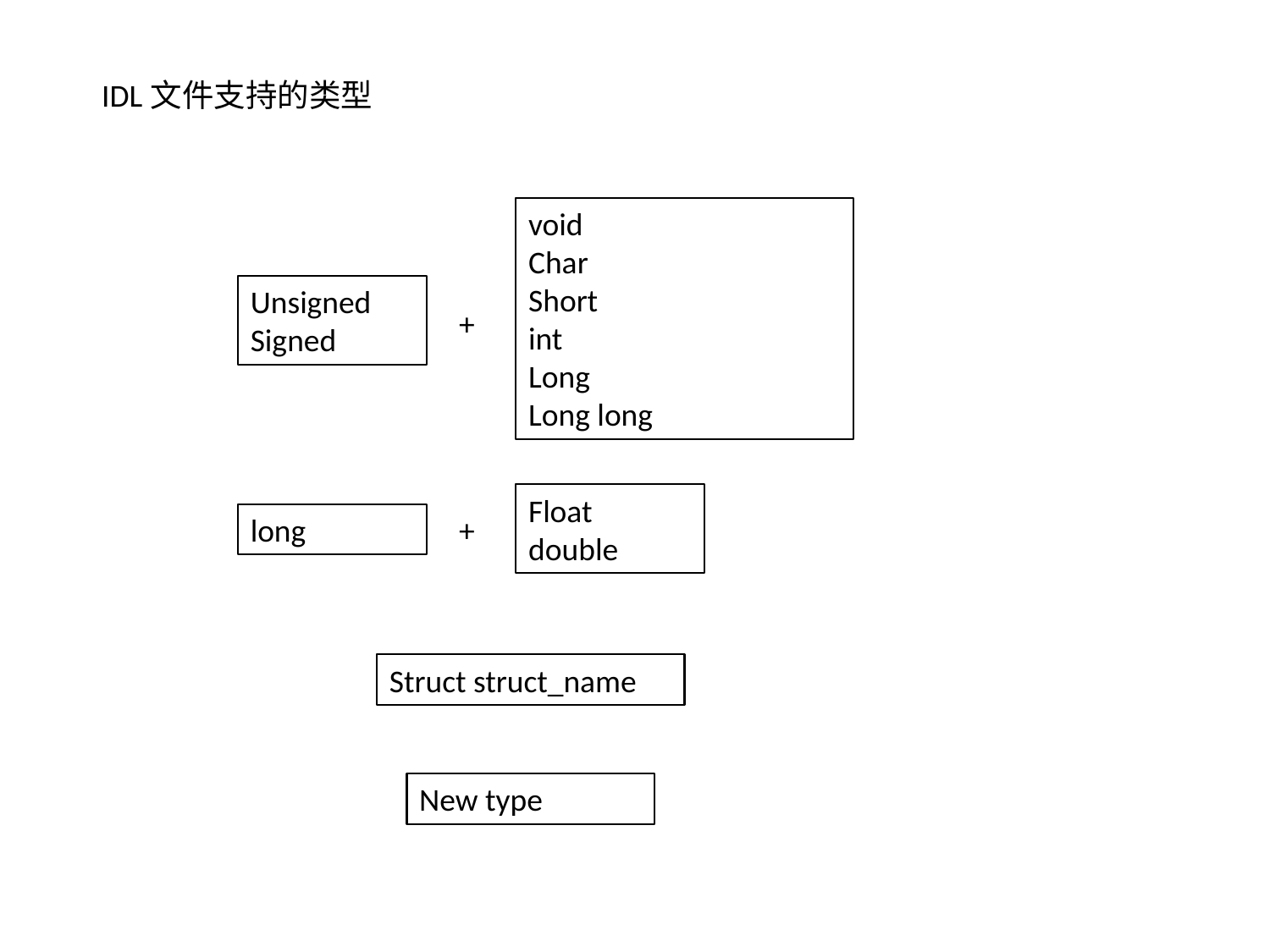

IDL文件支持的类型
void
Char
Short
int
Long
Long long
Unsigned
Signed
+
Float
double
long
+
Struct struct_name
New type